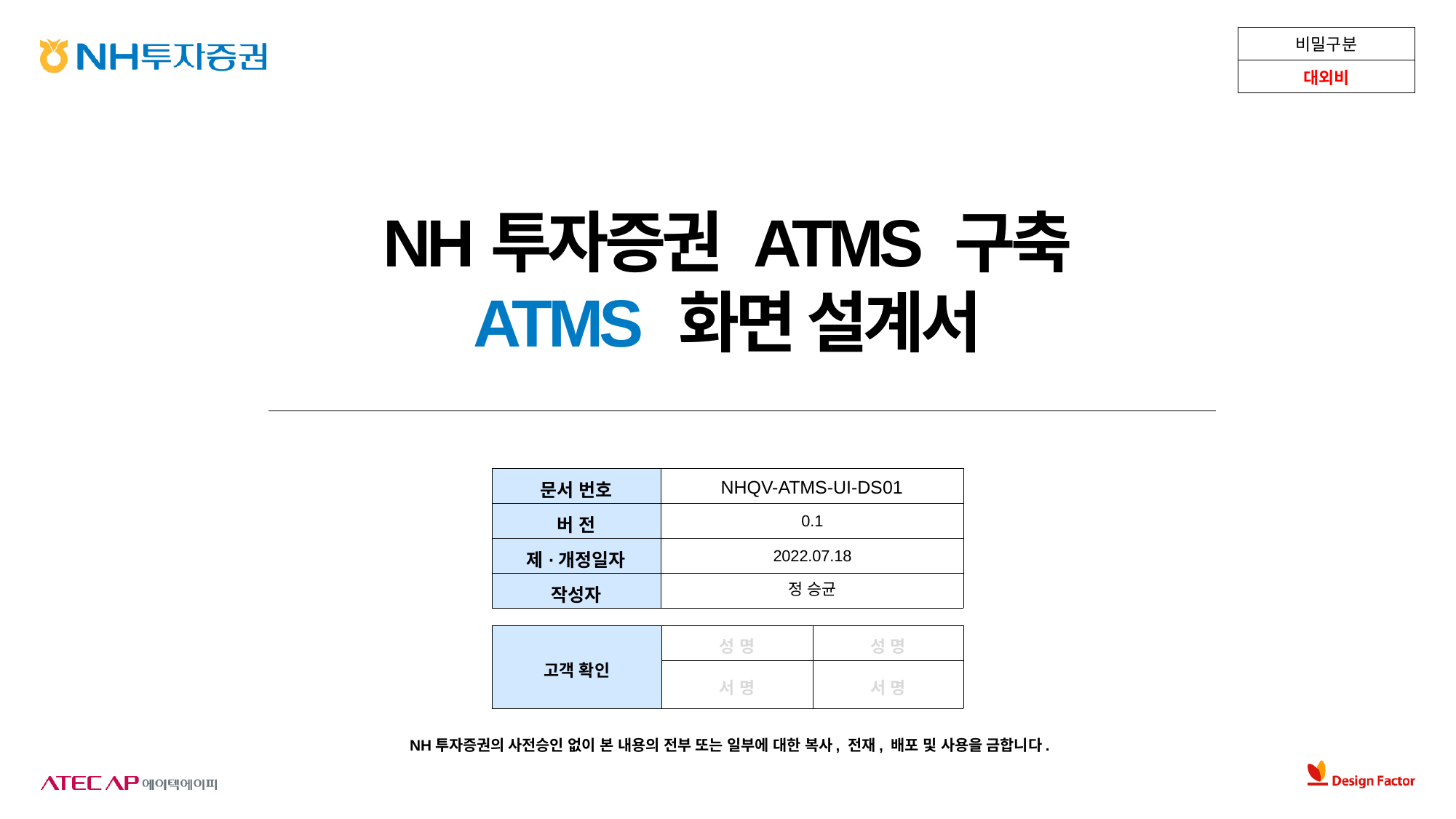

NH투자증권 ATMS 구축
ATMS 화면 설계서
0.1
2022.07.18
정 승균